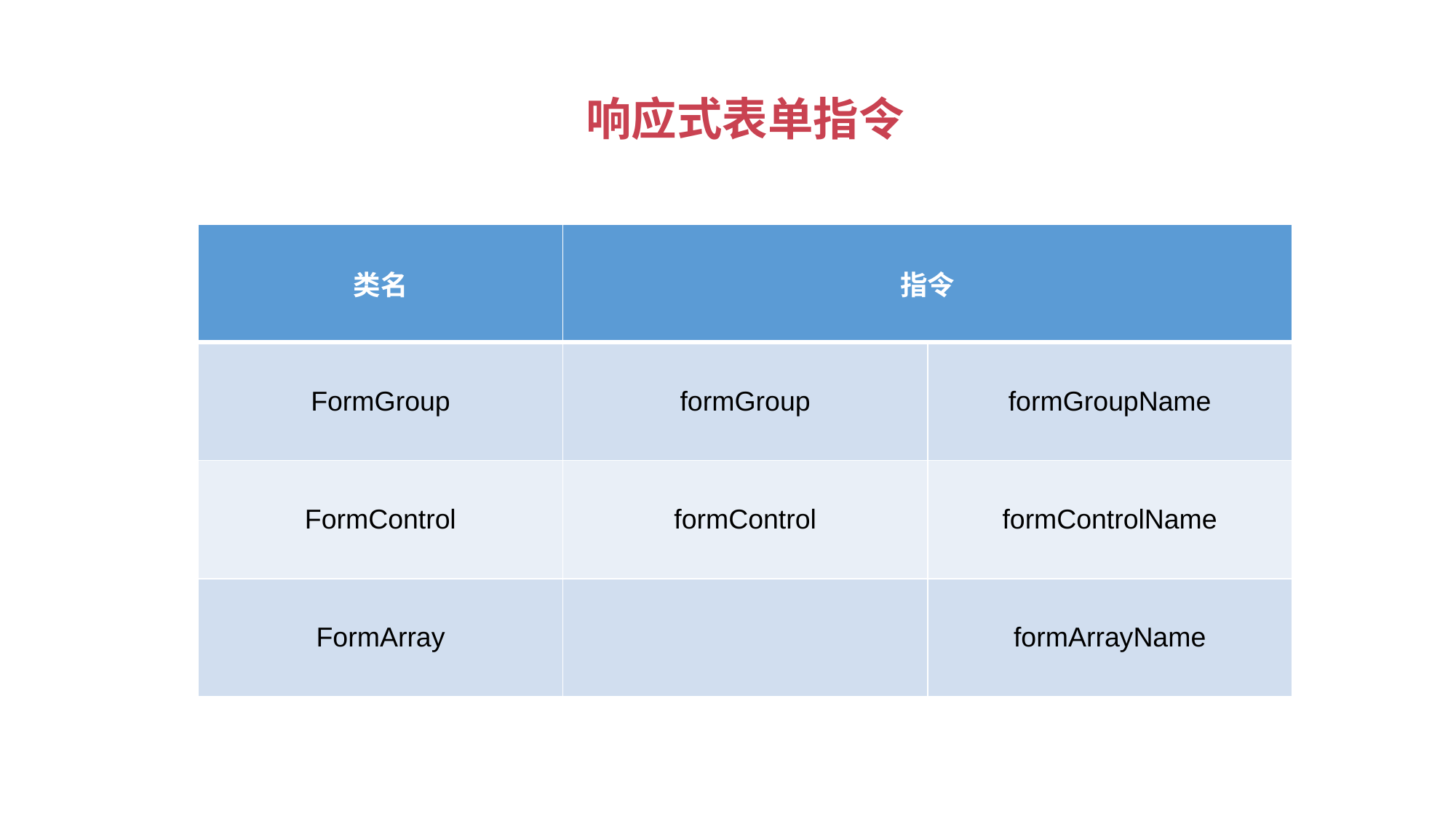

响应式表单指令
| 类名 | 指令 |  |
| --- | --- | --- |
| FormGroup | formGroup | formGroupName |
| FormControl | formControl | formControlName |
| FormArray |  | formArrayName |